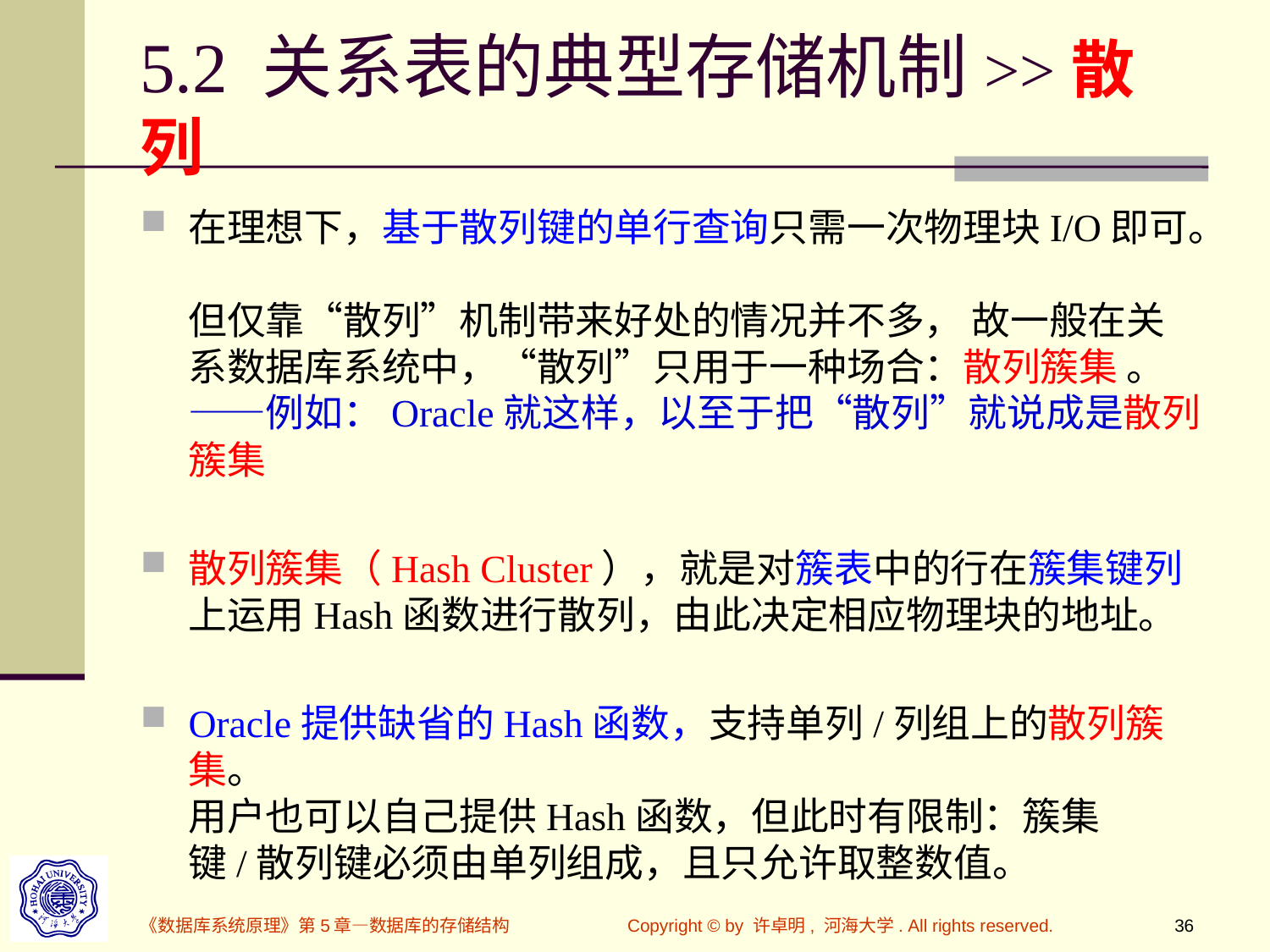

# 5.2 关系表的典型存储机制>>散列
在理想下，基于散列键的单行查询只需一次物理块I/O即可。
但仅靠“散列”机制带来好处的情况并不多， 故一般在关系数据库系统中，“散列”只用于一种场合：散列簇集 。
——例如：Oracle就这样，以至于把“散列”就说成是散列簇集

散列簇集（Hash Cluster），就是对簇表中的行在簇集键列上运用Hash函数进行散列，由此决定相应物理块的地址。

Oracle提供缺省的Hash函数，支持单列/列组上的散列簇集。
用户也可以自己提供Hash函数，但此时有限制：簇集键/散列键必须由单列组成，且只允许取整数值。
《数据库系统原理》第5章—数据库的存储结构
Copyright © by 许卓明, 河海大学. All rights reserved.
36